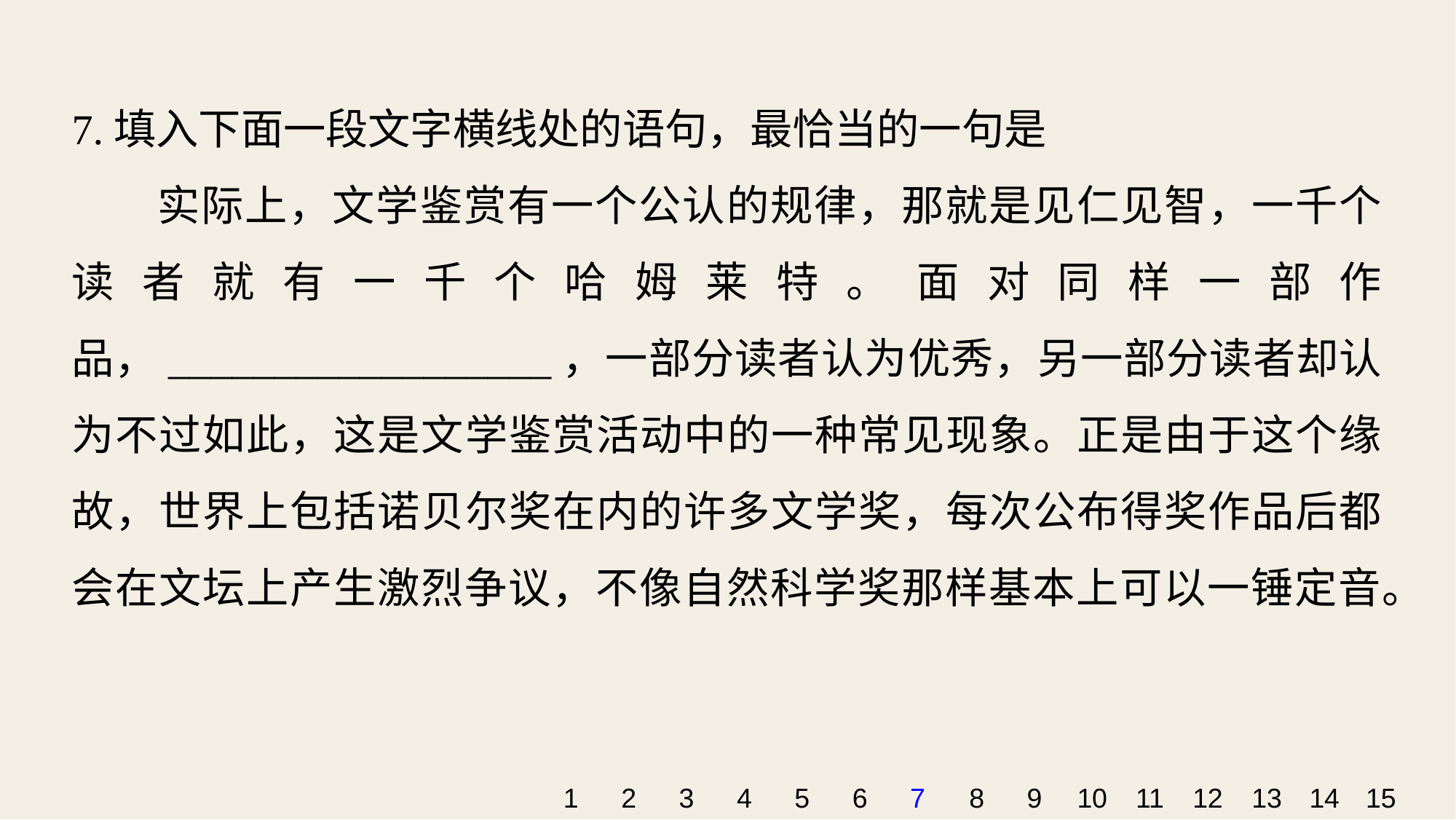

7.填入下面一段文字横线处的语句，最恰当的一句是
实际上，文学鉴赏有一个公认的规律，那就是见仁见智，一千个读者就有一千个哈姆莱特。面对同样一部作品，__________________，一部分读者认为优秀，另一部分读者却认为不过如此，这是文学鉴赏活动中的一种常见现象。正是由于这个缘故，世界上包括诺贝尔奖在内的许多文学奖，每次公布得奖作品后都会在文坛上产生激烈争议，不像自然科学奖那样基本上可以一锤定音。
1
2
3
4
5
6
7
8
9
10
11
12
13
14
15